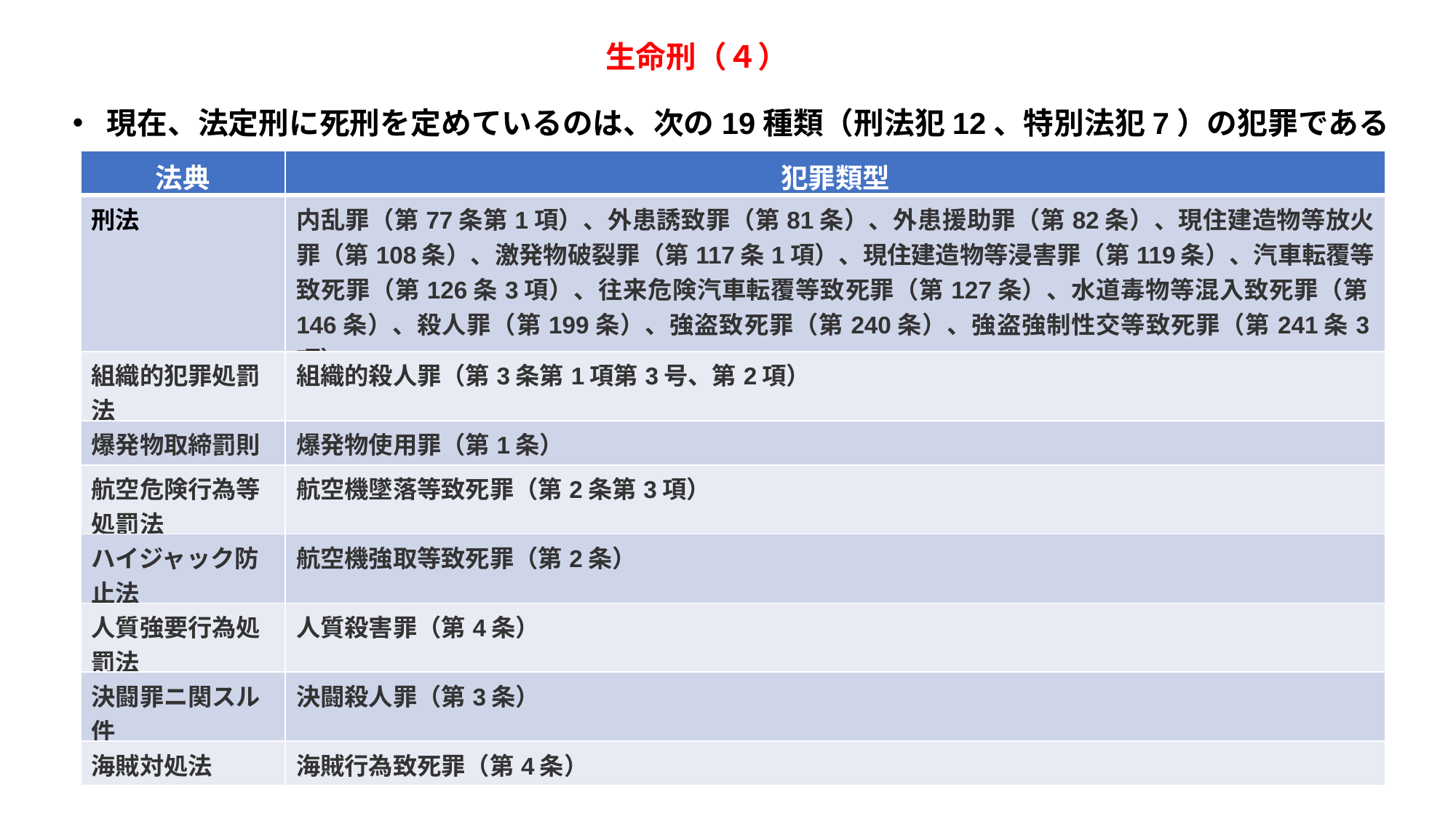

生命刑（４）
現在、法定刑に死刑を定めているのは、次の19種類（刑法犯12、特別法犯7）の犯罪である
| 法典 | 犯罪類型 |
| --- | --- |
| 刑法 | 内乱罪（第77条第1項）、外患誘致罪（第81条）、外患援助罪（第82条）、現住建造物等放火罪（第108条）、激発物破裂罪（第117条1項）、現住建造物等浸害罪（第119条）、汽車転覆等致死罪（第126条3項）、往来危険汽車転覆等致死罪（第127条）、水道毒物等混入致死罪（第146条）、殺人罪（第199条）、強盗致死罪（第240条）、強盗強制性交等致死罪（第241条3項） |
| 組織的犯罪処罰法 | 組織的殺人罪（第3条第1項第3号、第2項） |
| 爆発物取締罰則 | 爆発物使用罪（第1条） |
| 航空危険行為等処罰法 | 航空機墜落等致死罪（第2条第3項） |
| ハイジャック防止法 | 航空機強取等致死罪（第2条） |
| 人質強要行為処罰法 | 人質殺害罪（第4条） |
| 決闘罪ニ関スル件 | 決闘殺人罪（第3条） |
| 海賊対処法 | 海賊行為致死罪（第4条） |